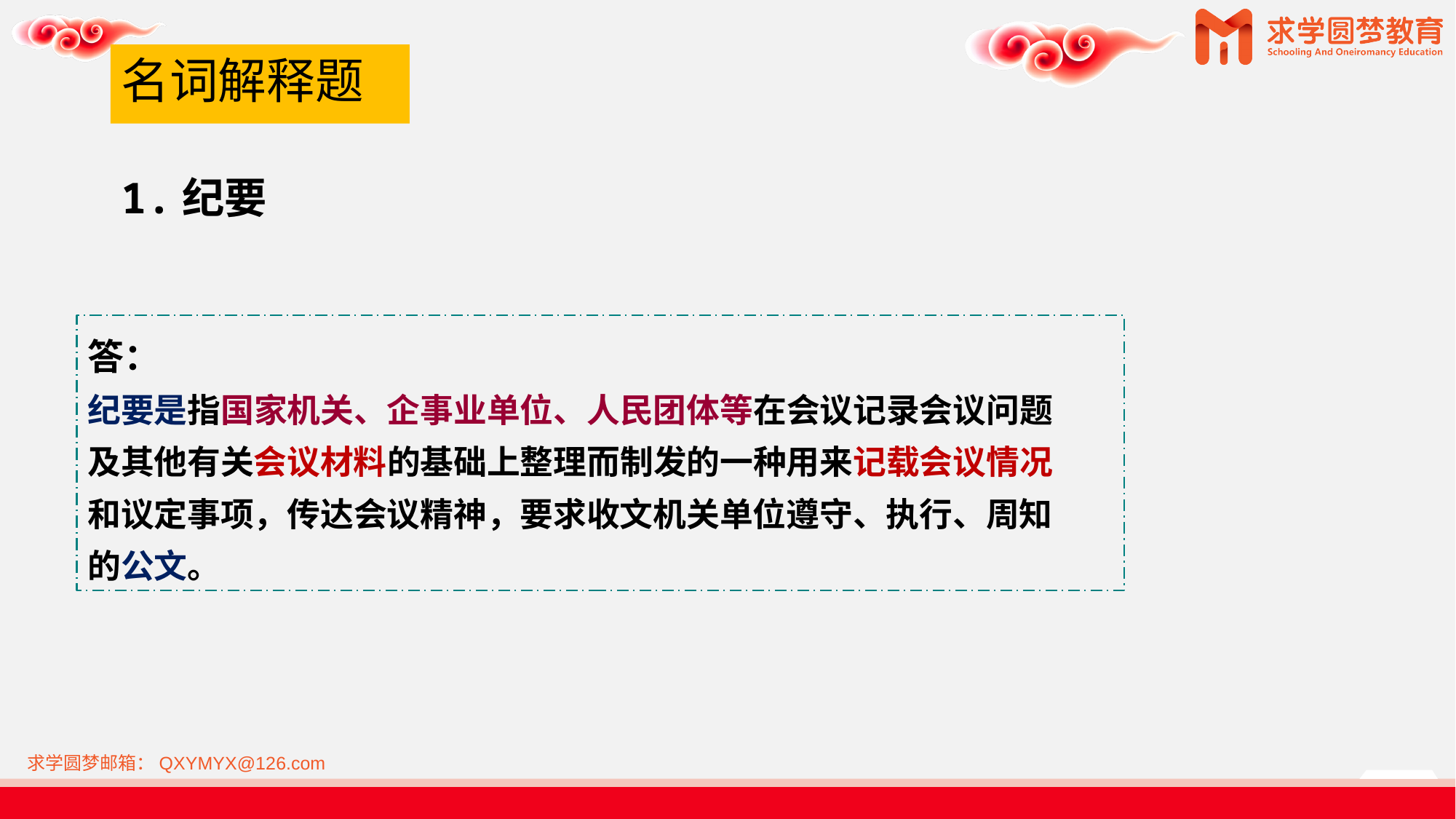

# 名词解释题
1.纪要

答：
纪要是指国家机关、企事业单位、人民团体等在会议记录会议问题
及其他有关会议材料的基础上整理而制发的一种用来记载会议情况
和议定事项，传达会议精神，要求收文机关单位遵守、执行、周知
的公文。